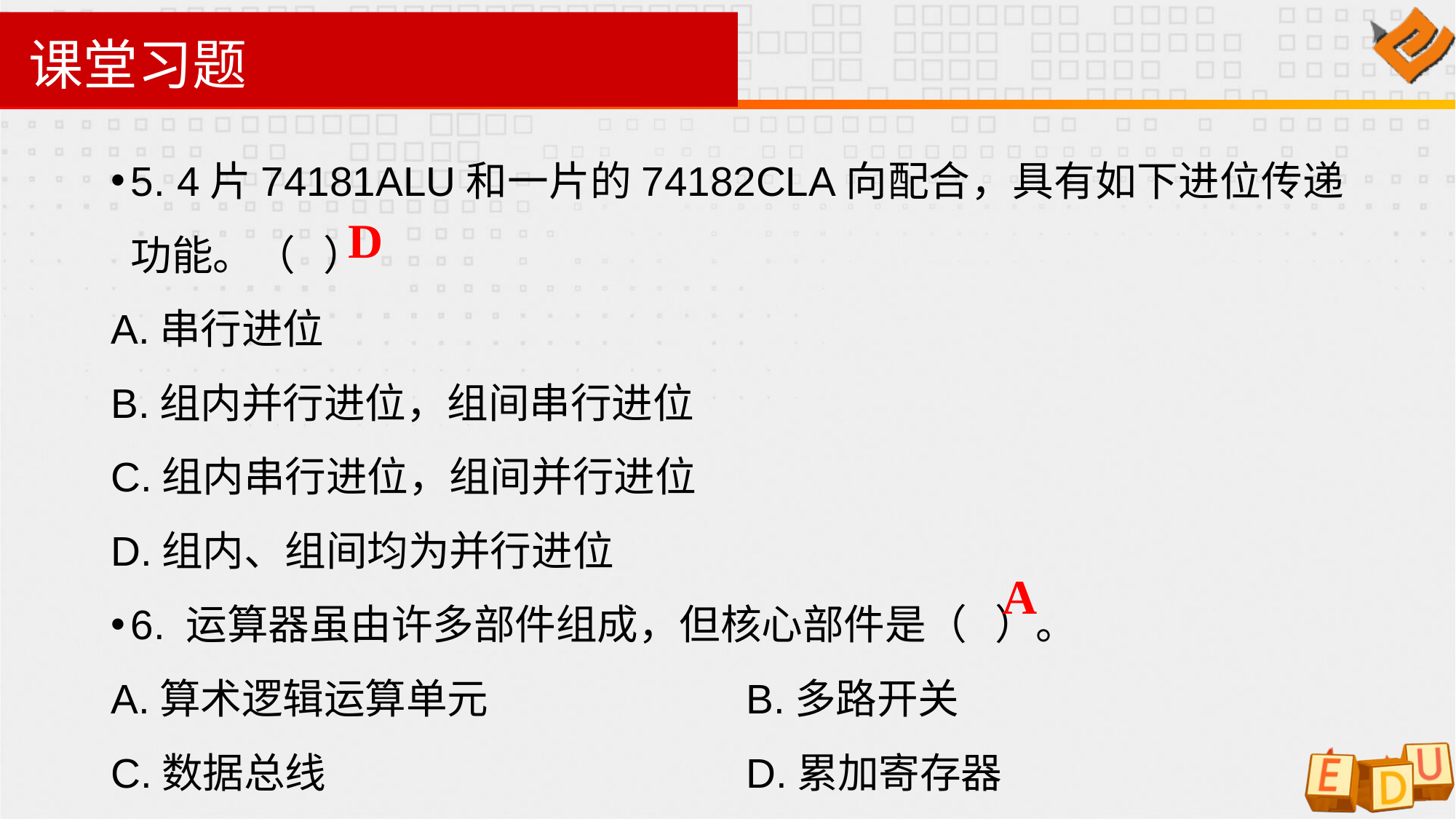

# 课堂习题
5. 4片74181ALU和一片的74182CLA向配合，具有如下进位传递功能。（   ）
A.串行进位
B.组内并行进位，组间串行进位
C.组内串行进位，组间并行进位
D.组内、组间均为并行进位
6. 运算器虽由许多部件组成，但核心部件是（   ）。
A.算术逻辑运算单元                  	B.多路开关
C.数据总线                                  	D.累加寄存器
D
A